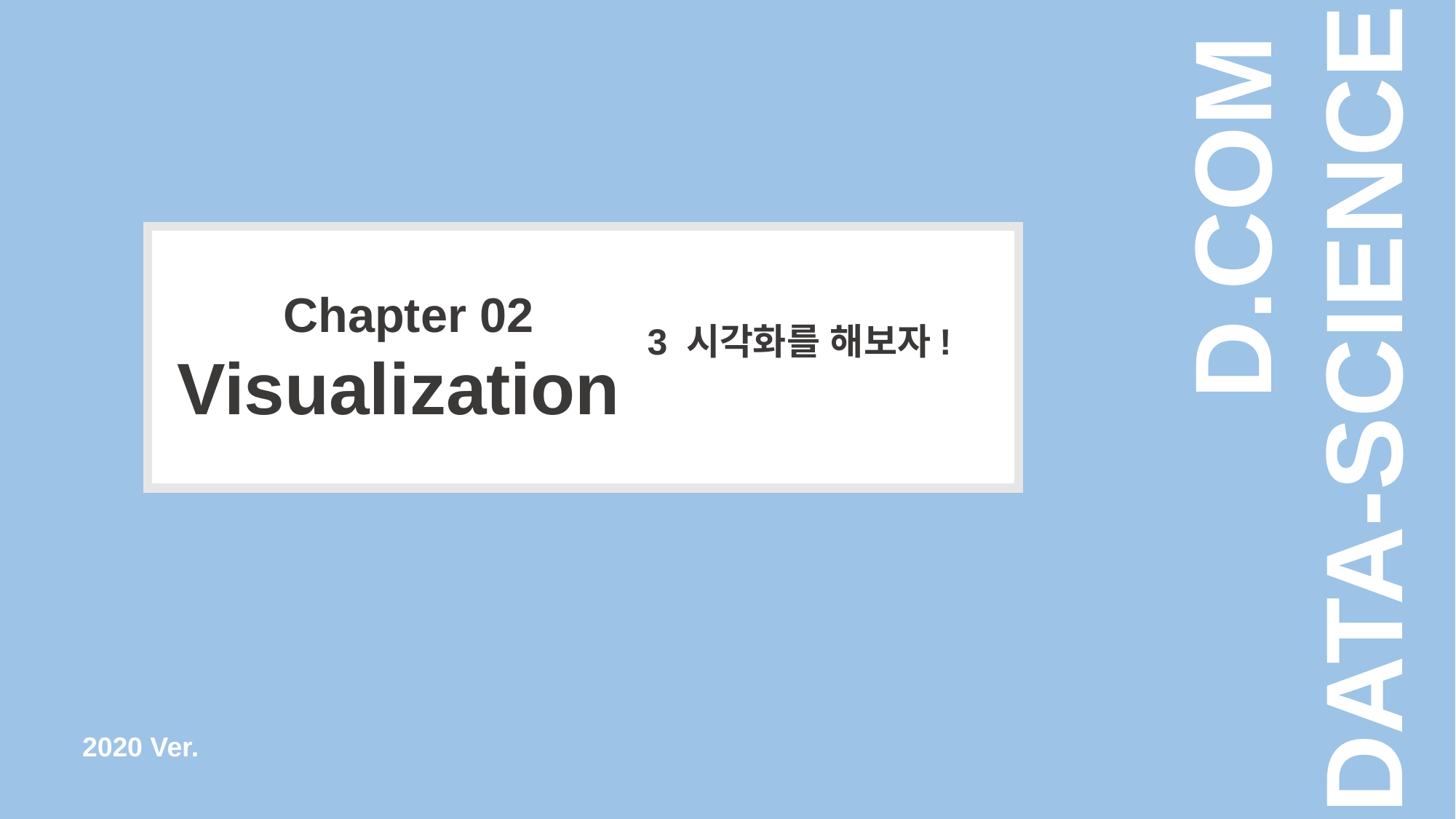

D.COM
DATA-SCIENCE
Chapter 02
Visualization
3 시각화를 해보자!
2020 Ver.